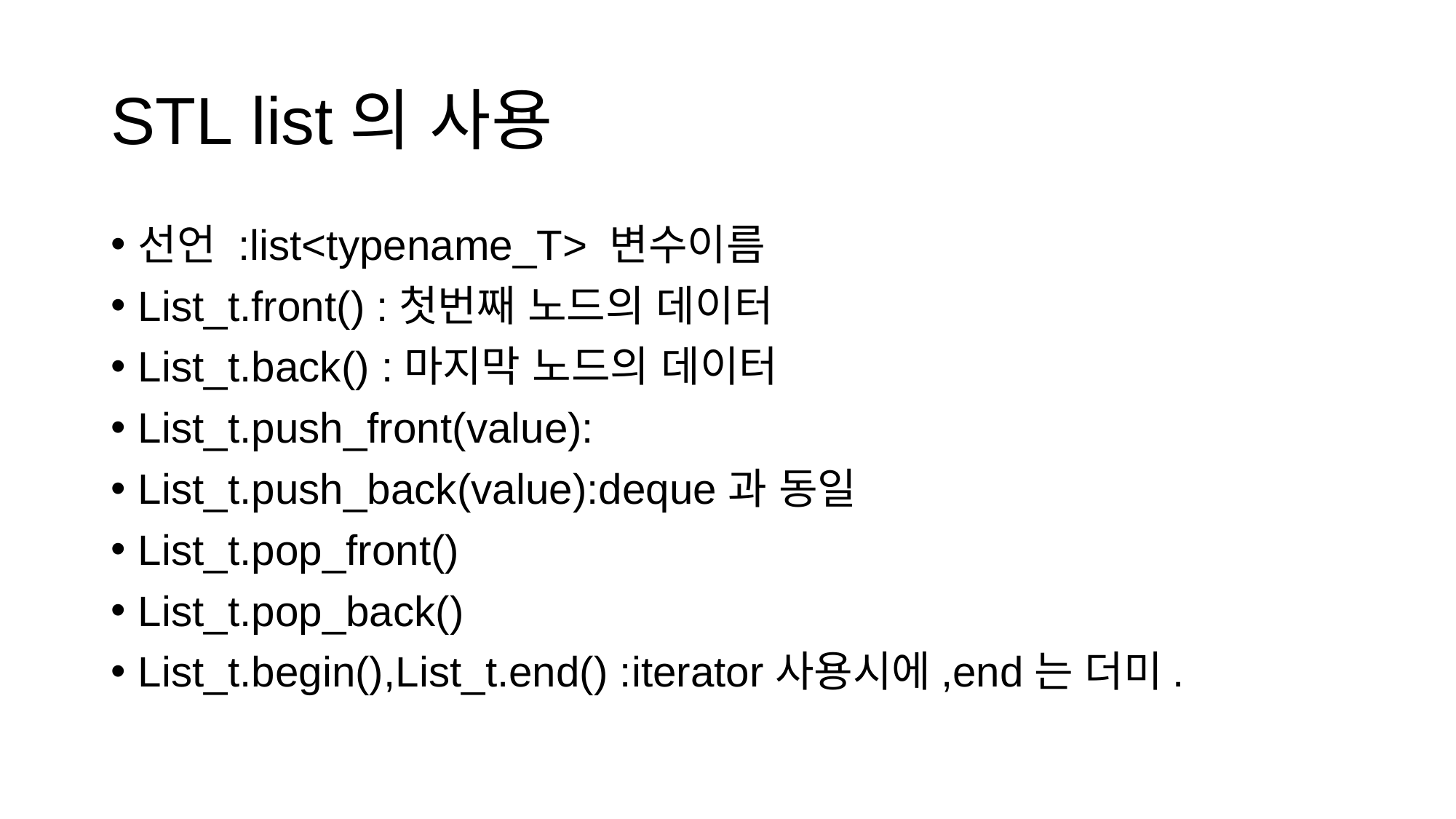

# STL list의 사용
선언 :list<typename_T> 변수이름
List_t.front() :첫번째 노드의 데이터
List_t.back() :마지막 노드의 데이터
List_t.push_front(value):
List_t.push_back(value):deque과 동일
List_t.pop_front()
List_t.pop_back()
List_t.begin(),List_t.end() :iterator사용시에,end는 더미.